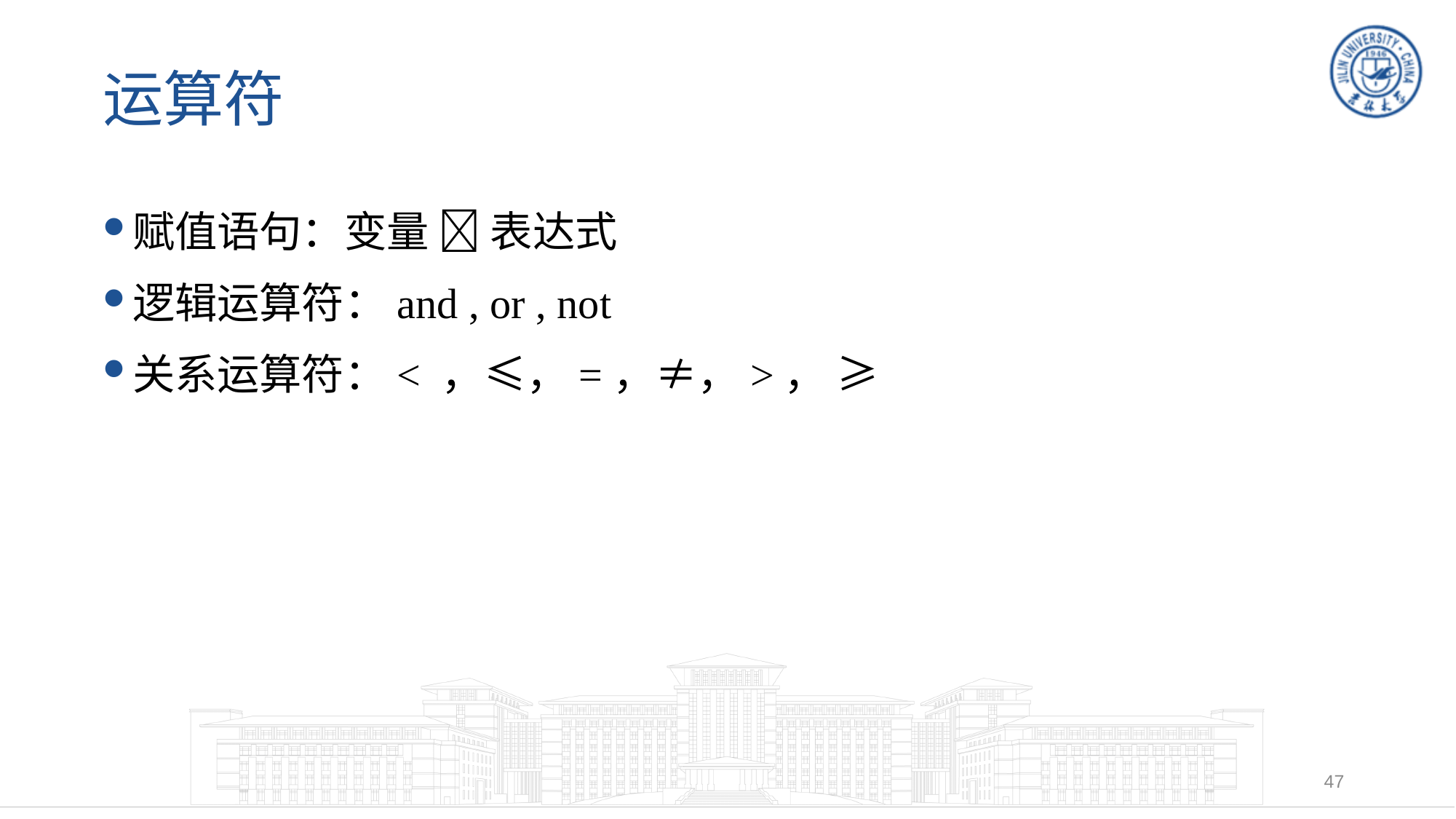

# 运算符
赋值语句：变量 ← 表达式
逻辑运算符：and , or , not
关系运算符：< ，≤，=，≠，>， ≥
47